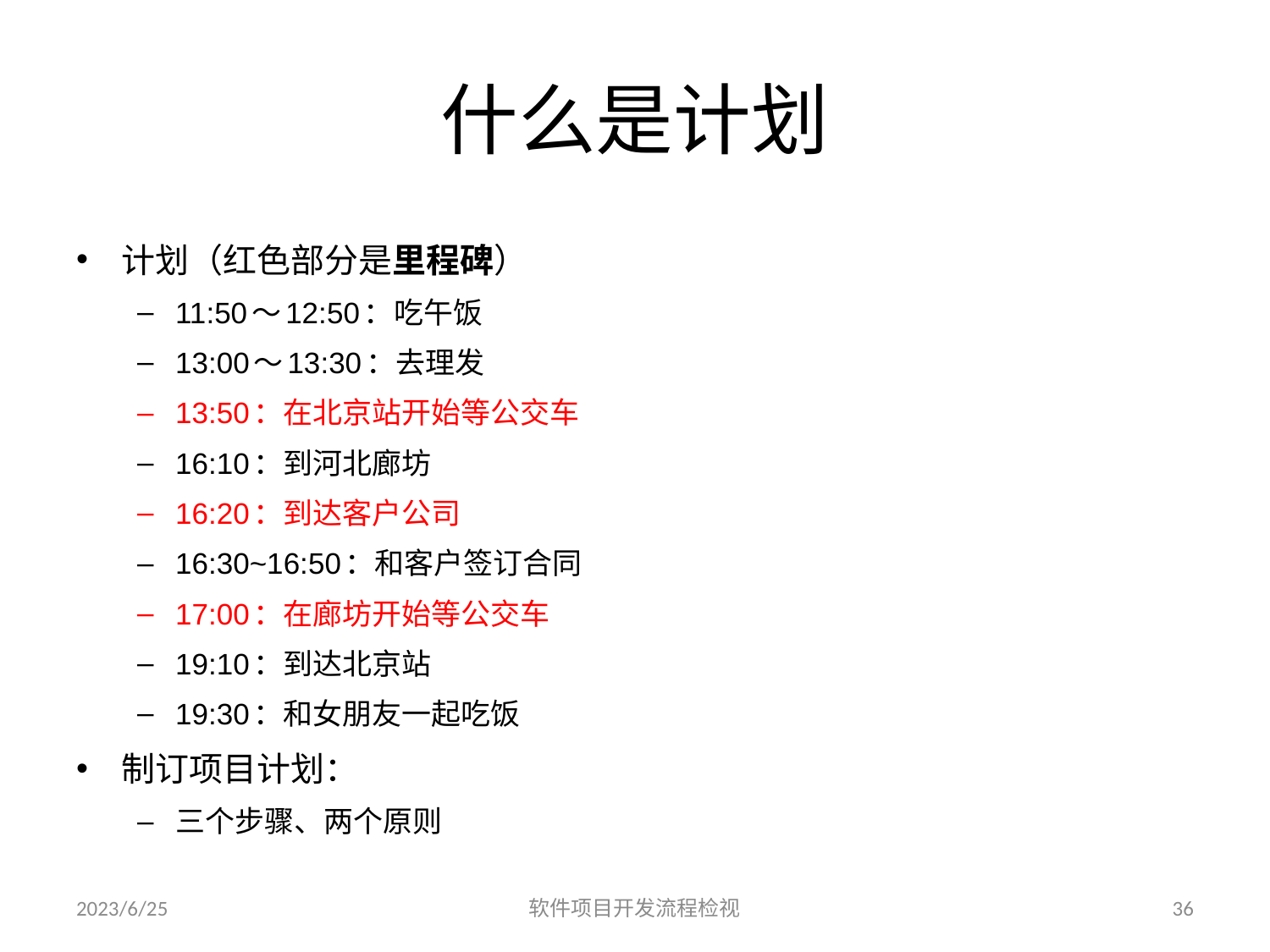

# 什么是计划
计划（红色部分是里程碑）
11:50～12:50：吃午饭
13:00～13:30：去理发
13:50：在北京站开始等公交车
16:10：到河北廊坊
16:20：到达客户公司
16:30~16:50：和客户签订合同
17:00：在廊坊开始等公交车
19:10：到达北京站
19:30：和女朋友一起吃饭
制订项目计划：
三个步骤、两个原则
2023/6/25
软件项目开发流程检视
36